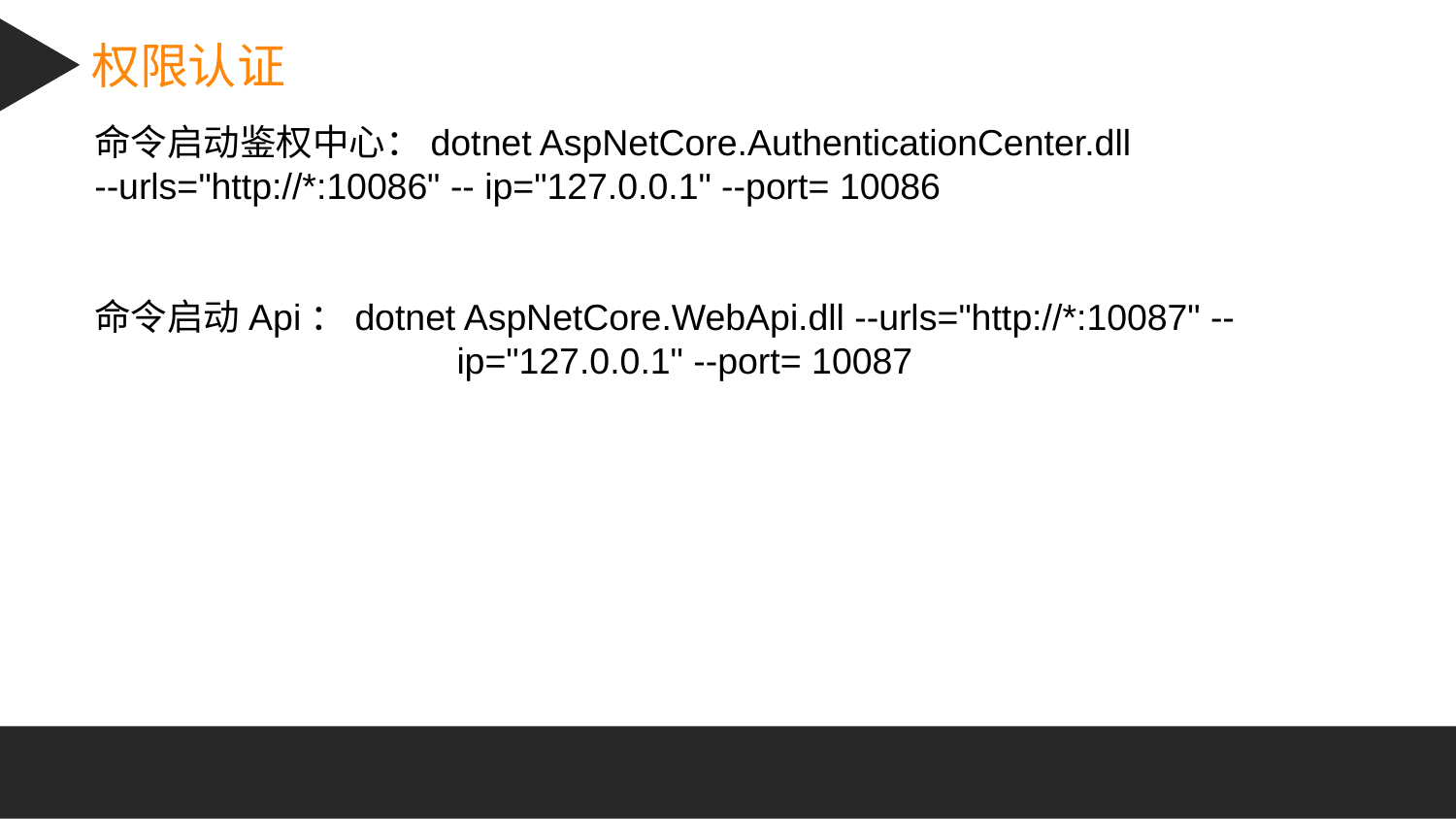

权限认证
命令启动鉴权中心：dotnet AspNetCore.AuthenticationCenter.dll --urls="http://*:10086" -- ip="127.0.0.1" --port= 10086

命令启动Api：dotnet AspNetCore.WebApi.dll --urls="http://*:10087" --	       	   	       ip="127.0.0.1" --port= 10087